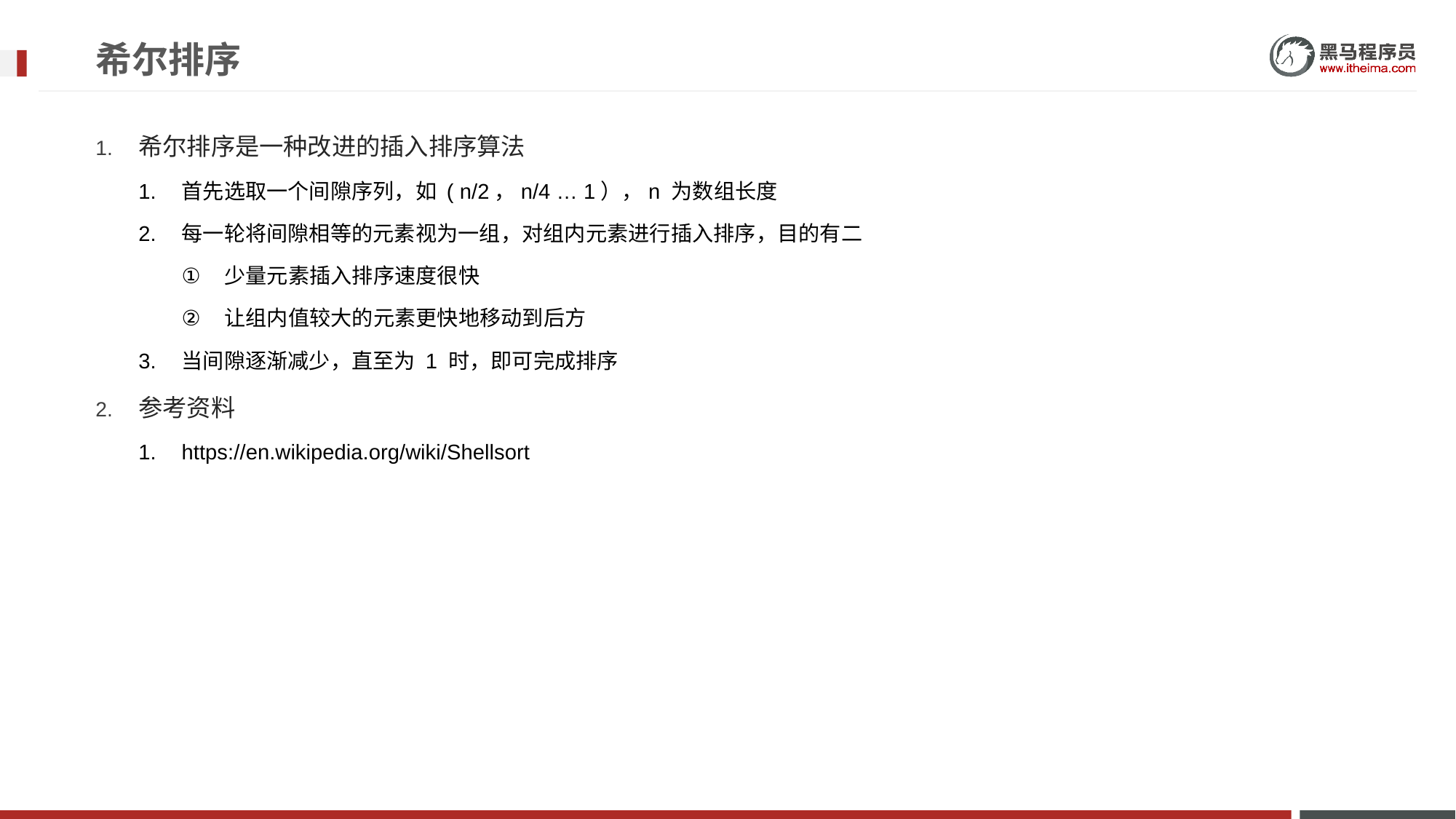

# 希尔排序
希尔排序是一种改进的插入排序算法
首先选取一个间隙序列，如 ( n/2，n/4 … 1），n 为数组长度
每一轮将间隙相等的元素视为一组，对组内元素进行插入排序，目的有二
少量元素插入排序速度很快
让组内值较大的元素更快地移动到后方
当间隙逐渐减少，直至为 1 时，即可完成排序
参考资料
https://en.wikipedia.org/wiki/Shellsort